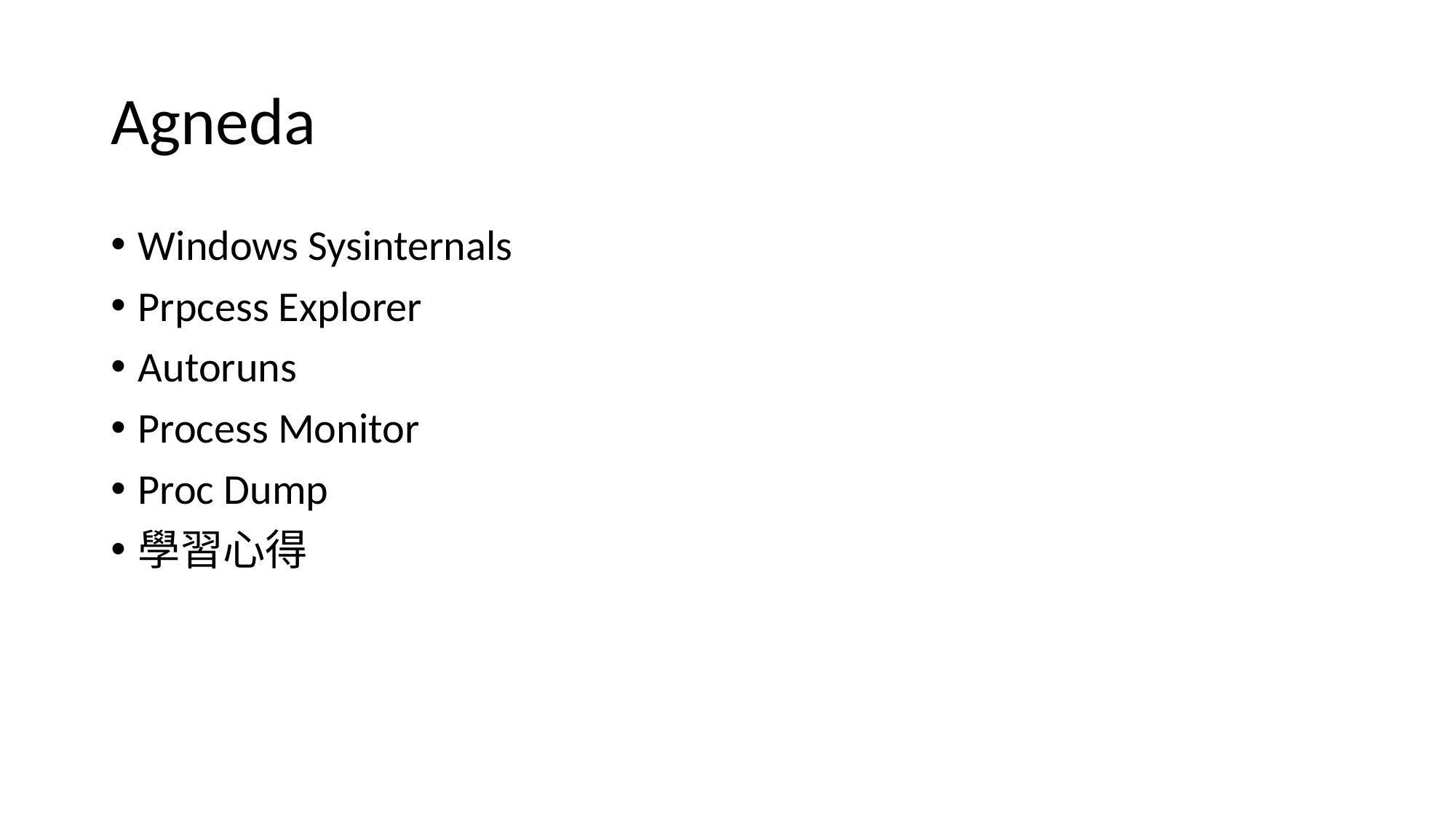

# Agneda
Windows Sysinternals
Prpcess Explorer
Autoruns
Process Monitor
Proc Dump
學習心得